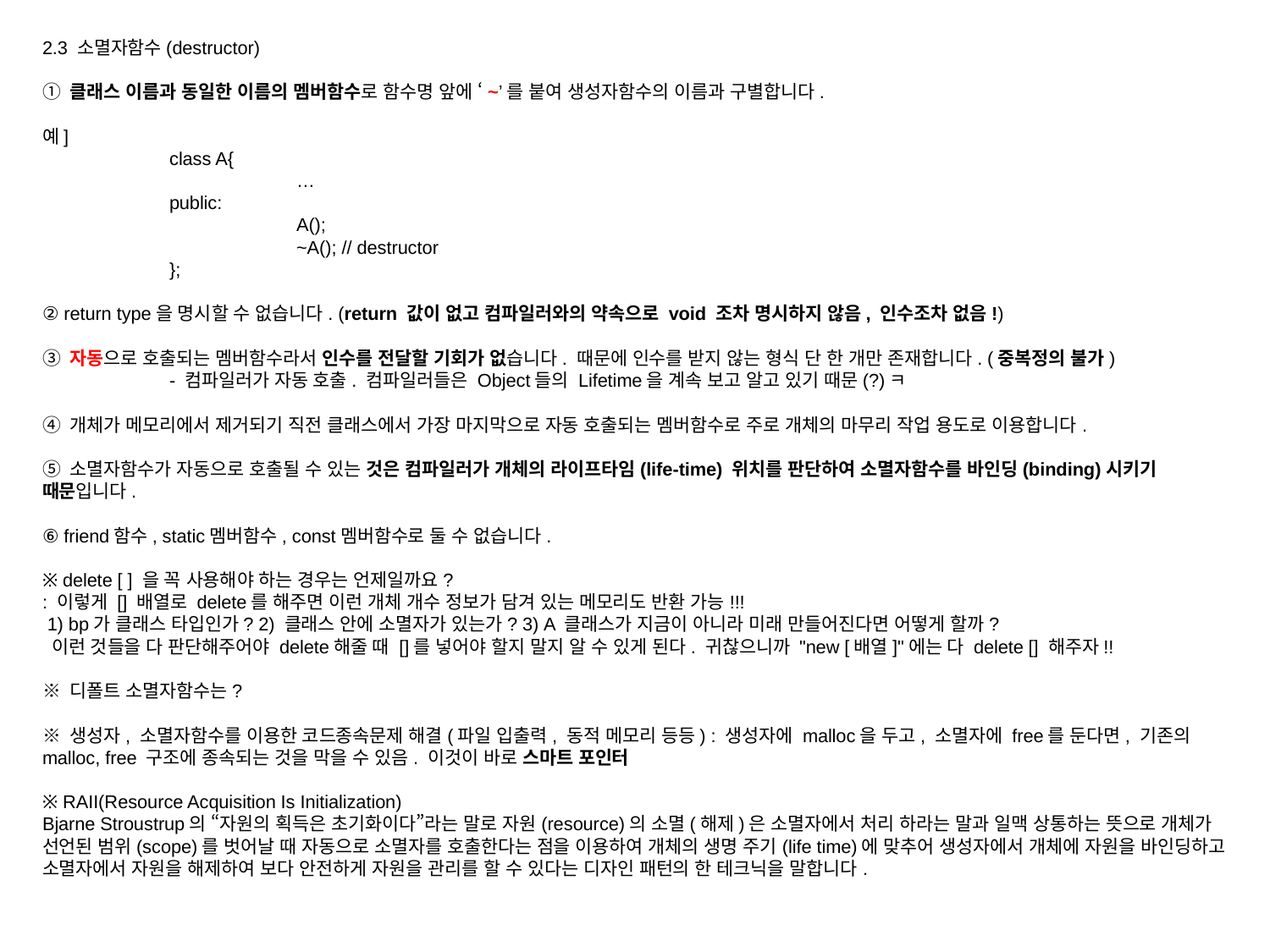

2.3 소멸자함수(destructor)

① 클래스 이름과 동일한 이름의 멤버함수로 함수명 앞에 ‘~’를 붙여 생성자함수의 이름과 구별합니다.

예]
	class A{
		…
	public:
		A();
		~A(); // destructor
	};

② return type을 명시할 수 없습니다. (return 값이 없고 컴파일러와의 약속으로 void 조차 명시하지 않음, 인수조차 없음!)

③ 자동으로 호출되는 멤버함수라서 인수를 전달할 기회가 없습니다. 때문에 인수를 받지 않는 형식 단 한 개만 존재합니다. (중복정의 불가)
	- 컴파일러가 자동 호출. 컴파일러들은 Object들의 Lifetime을 계속 보고 알고 있기 때문(?)ㅋ

④ 개체가 메모리에서 제거되기 직전 클래스에서 가장 마지막으로 자동 호출되는 멤버함수로 주로 개체의 마무리 작업 용도로 이용합니다.

⑤ 소멸자함수가 자동으로 호출될 수 있는 것은 컴파일러가 개체의 라이프타임(life-time) 위치를 판단하여 소멸자함수를 바인딩(binding)시키기 때문입니다.

⑥ friend함수, static멤버함수, const멤버함수로 둘 수 없습니다.

※ delete [ ] 을 꼭 사용해야 하는 경우는 언제일까요?
: 이렇게 [] 배열로 delete를 해주면 이런 개체 개수 정보가 담겨 있는 메모리도 반환 가능!!!
 1) bp가 클래스 타입인가? 2) 클래스 안에 소멸자가 있는가? 3) A 클래스가 지금이 아니라 미래 만들어진다면 어떻게 할까?
 이런 것들을 다 판단해주어야 delete해줄 때 []를 넣어야 할지 말지 알 수 있게 된다. 귀찮으니까 "new [배열]"에는 다 delete [] 해주자!!

※ 디폴트 소멸자함수는?

※ 생성자, 소멸자함수를 이용한 코드종속문제 해결(파일 입출력, 동적 메모리 등등) : 생성자에 malloc을 두고, 소멸자에 free를 둔다면, 기존의 malloc, free 구조에 종속되는 것을 막을 수 있음. 이것이 바로 스마트 포인터

※ RAII(Resource Acquisition Is Initialization)
Bjarne Stroustrup의 “자원의 획득은 초기화이다”라는 말로 자원(resource)의 소멸(해제)은 소멸자에서 처리 하라는 말과 일맥 상통하는 뜻으로 개체가 선언된 범위(scope)를 벗어날 때 자동으로 소멸자를 호출한다는 점을 이용하여 개체의 생명 주기(life time)에 맞추어 생성자에서 개체에 자원을 바인딩하고 소멸자에서 자원을 해제하여 보다 안전하게 자원을 관리를 할 수 있다는 디자인 패턴의 한 테크닉을 말합니다.